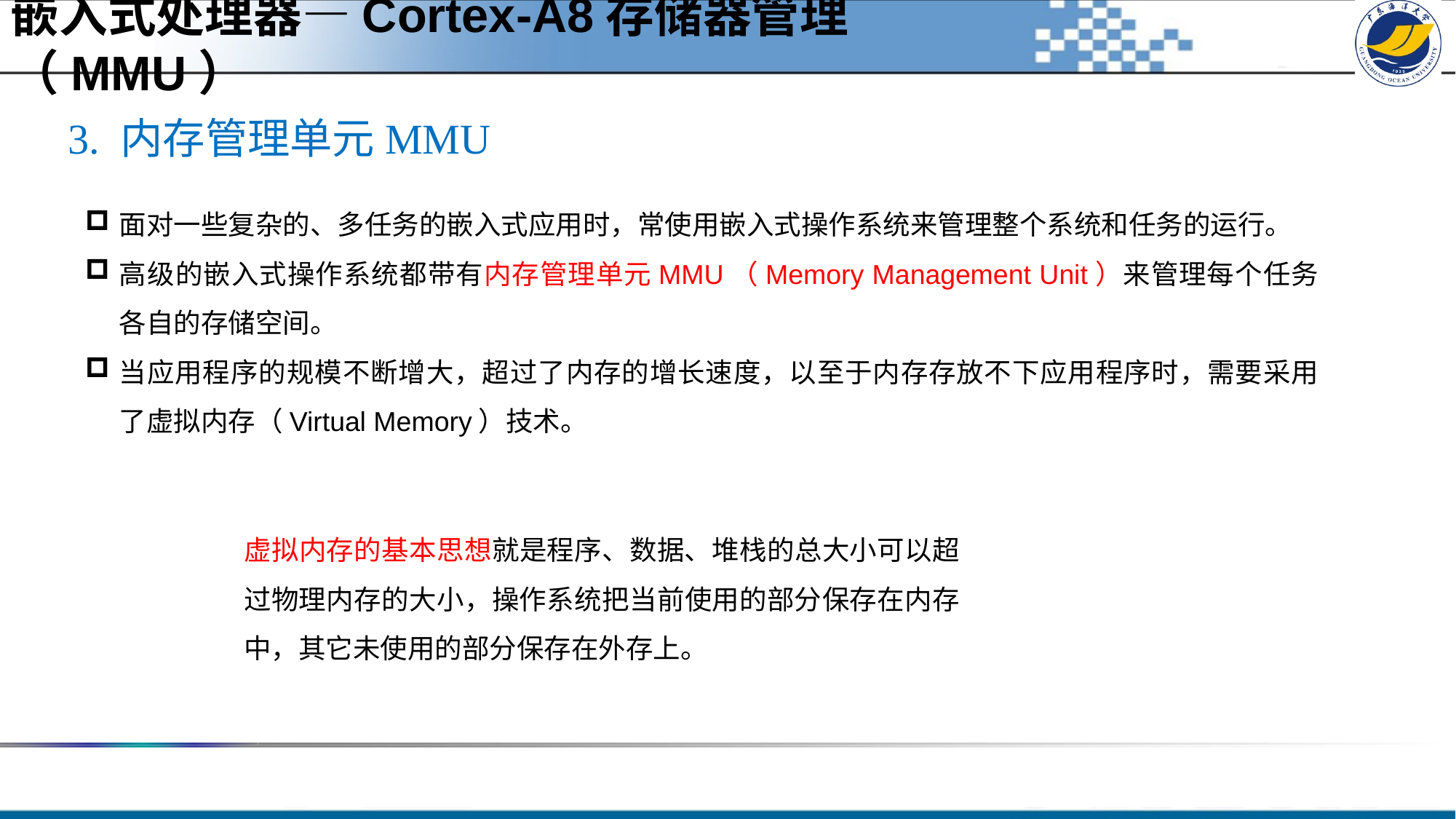

嵌入式处理器—Cortex-A8存储器管理（MMU）
3. 内存管理单元MMU
面对一些复杂的、多任务的嵌入式应用时，常使用嵌入式操作系统来管理整个系统和任务的运行。
高级的嵌入式操作系统都带有内存管理单元MMU（Memory Management Unit）来管理每个任务各自的存储空间。
当应用程序的规模不断增大，超过了内存的增长速度，以至于内存存放不下应用程序时，需要采用了虚拟内存（Virtual Memory）技术。

虚拟内存的基本思想就是程序、数据、堆栈的总大小可以超过物理内存的大小，操作系统把当前使用的部分保存在内存中，其它未使用的部分保存在外存上。
115